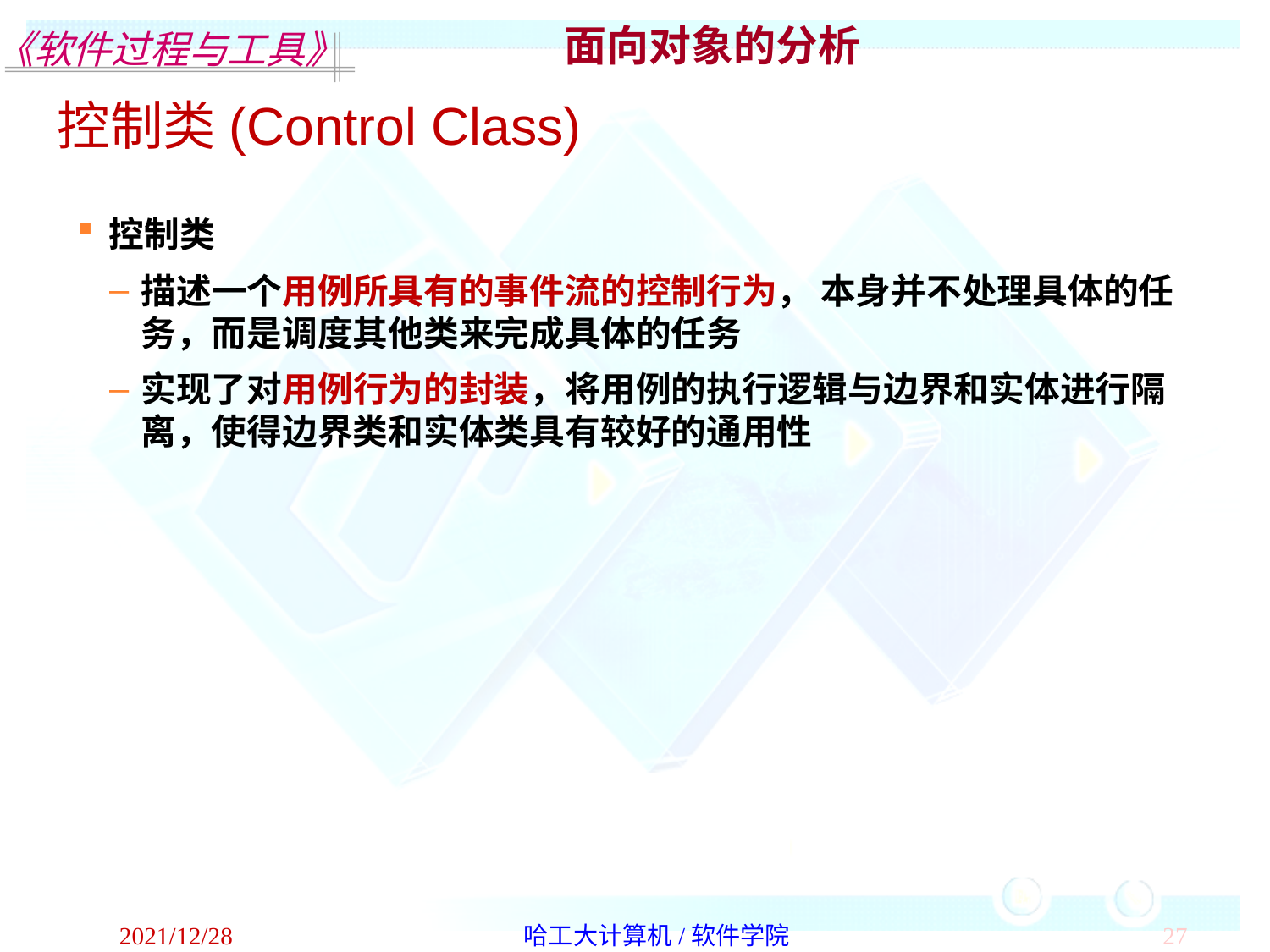

面向对象的分析
控制类(Control Class)
控制类
描述一个用例所具有的事件流的控制行为， 本身并不处理具体的任务，而是调度其他类来完成具体的任务
实现了对用例行为的封装，将用例的执行逻辑与边界和实体进行隔离，使得边界类和实体类具有较好的通用性